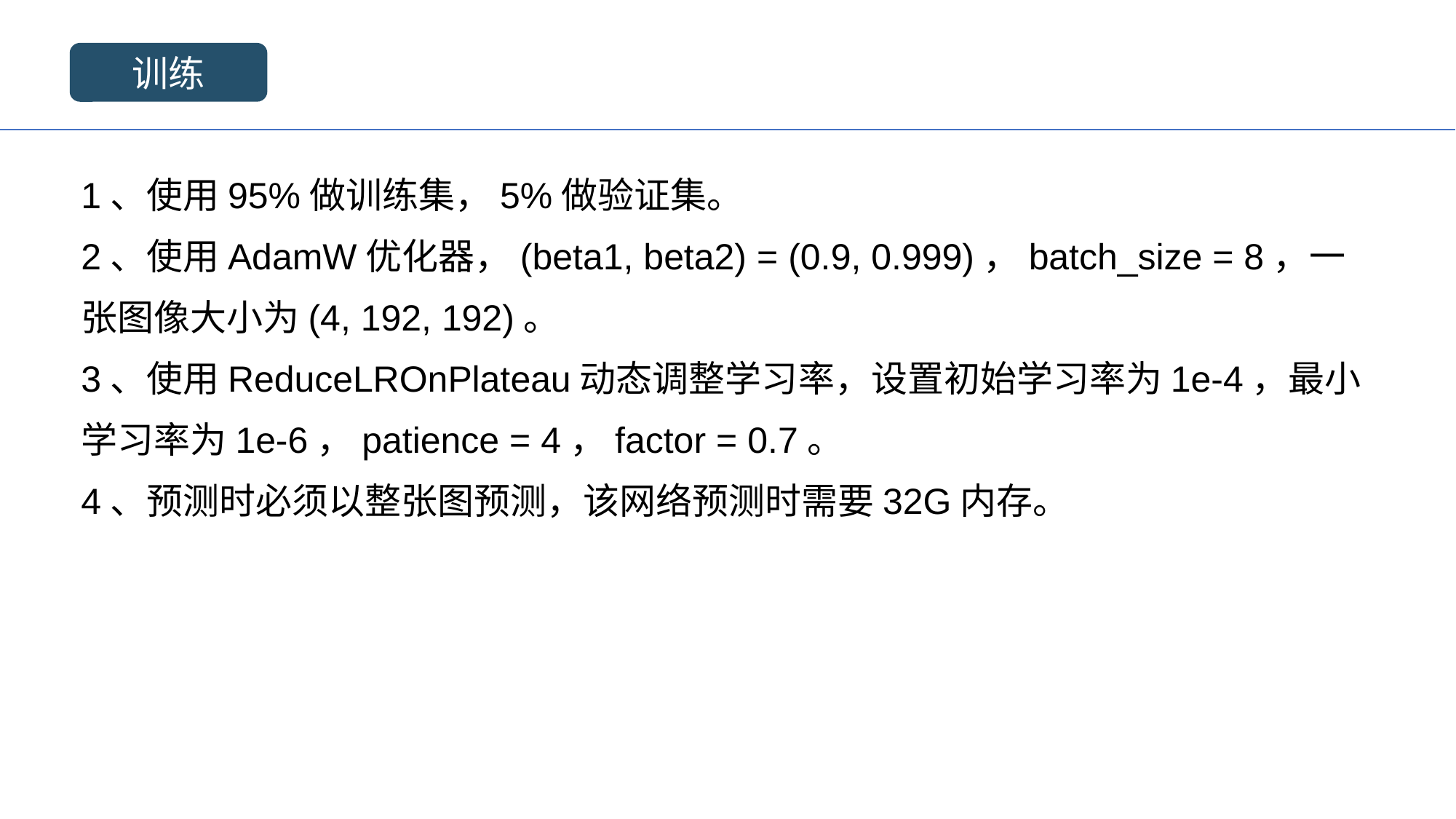

训练
1、使用95%做训练集，5%做验证集。
2、使用AdamW优化器，(beta1, beta2) = (0.9, 0.999)，batch_size = 8，一张图像大小为(4, 192, 192)。
3、使用ReduceLROnPlateau动态调整学习率，设置初始学习率为1e-4，最小学习率为1e-6，patience = 4，factor = 0.7。
4、预测时必须以整张图预测，该网络预测时需要32G内存。
6